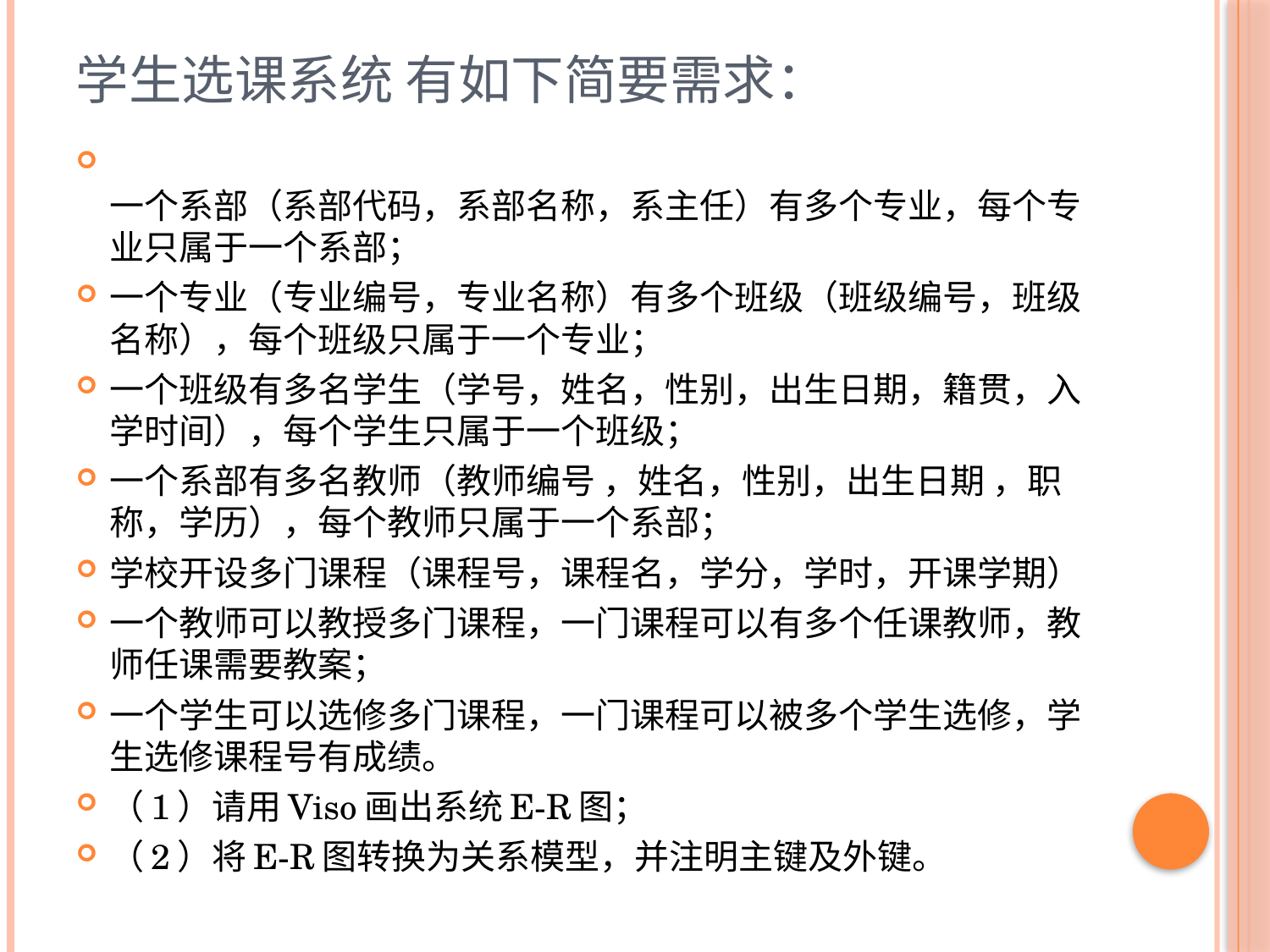

# 学生选课系统 有如下简要需求：
一个系部（系部代码，系部名称，系主任）有多个专业，每个专业只属于一个系部；
一个专业（专业编号，专业名称）有多个班级（班级编号，班级名称），每个班级只属于一个专业；
一个班级有多名学生（学号，姓名，性别，出生日期，籍贯，入学时间），每个学生只属于一个班级；
一个系部有多名教师（教师编号 ，姓名，性别，出生日期 ，职称，学历），每个教师只属于一个系部；
学校开设多门课程（课程号，课程名，学分，学时，开课学期）
一个教师可以教授多门课程，一门课程可以有多个任课教师，教师任课需要教案；
一个学生可以选修多门课程，一门课程可以被多个学生选修，学生选修课程号有成绩。
（1）请用Viso画出系统E-R图；
（2）将E-R图转换为关系模型，并注明主键及外键。